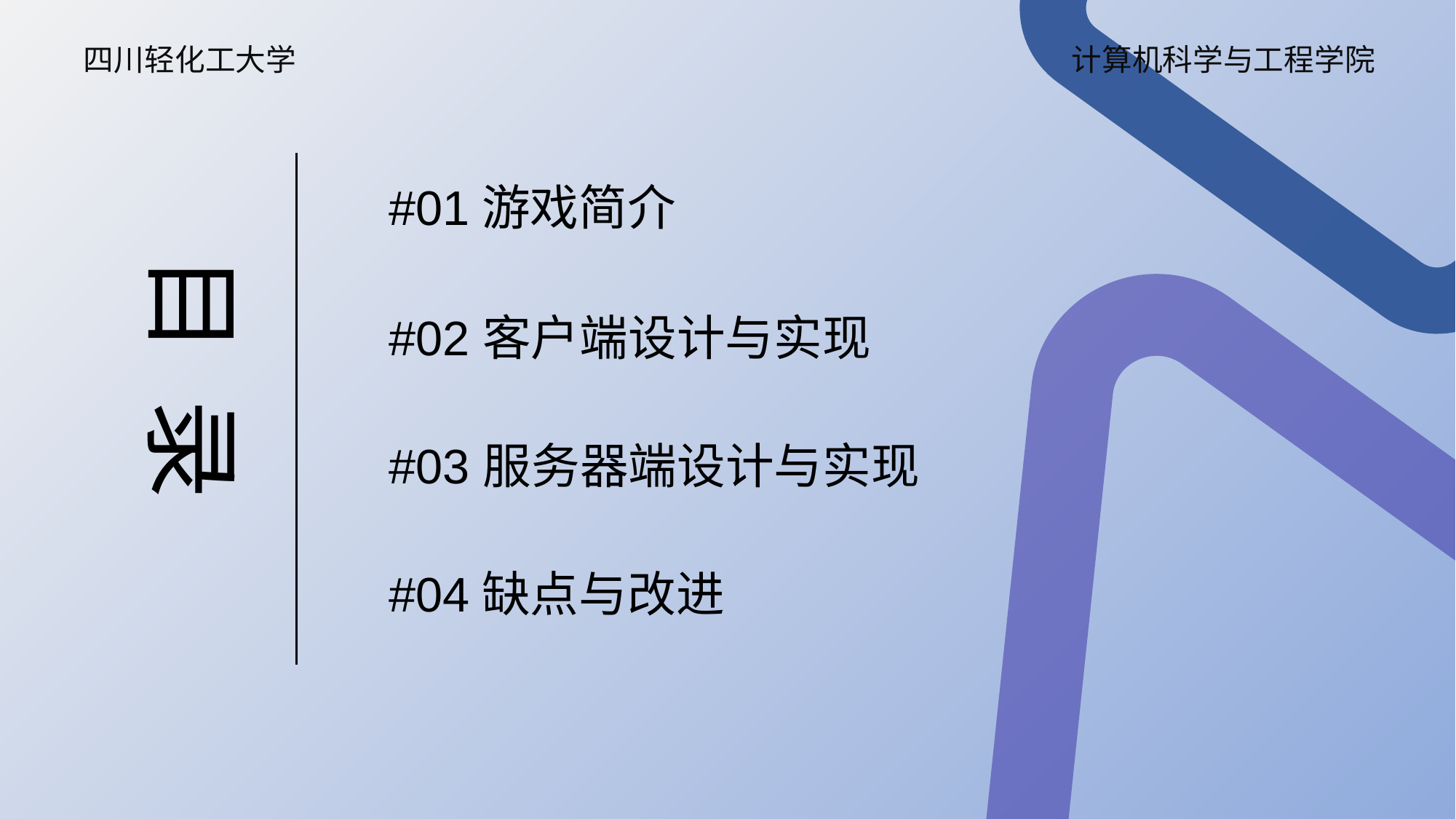

四川轻化工大学
计算机科学与工程学院
#01
游戏简介
目  录
#02
客户端设计与实现
#03
服务器端设计与实现
#04
缺点与改进